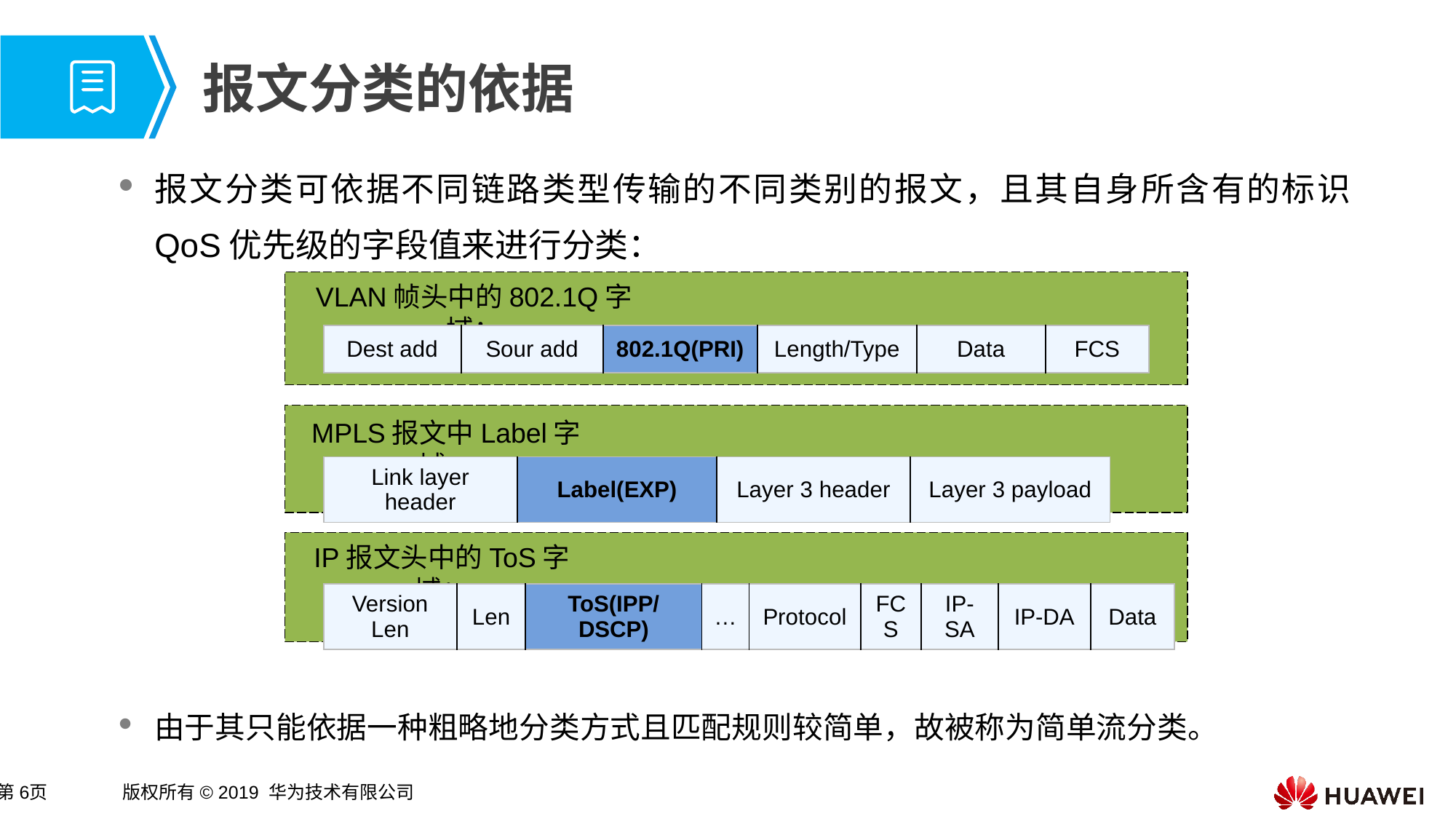

# 报文分类的依据
报文分类可依据不同链路类型传输的不同类别的报文，且其自身所含有的标识QoS优先级的字段值来进行分类：

由于其只能依据一种粗略地分类方式且匹配规则较简单，故被称为简单流分类。

VLAN帧头中的802.1Q字域：
| Dest add | Sour add | 802.1Q(PRI) | Length/Type | Data | FCS |
| --- | --- | --- | --- | --- | --- |

MPLS报文中Label字域：
| Link layer header | Label(EXP) | Layer 3 header | Layer 3 payload |
| --- | --- | --- | --- |

IP报文头中的ToS字域：
| Version Len | Len | ToS(IPP/DSCP) | … | Protocol | FCS | IP-SA | IP-DA | Data |
| --- | --- | --- | --- | --- | --- | --- | --- | --- |